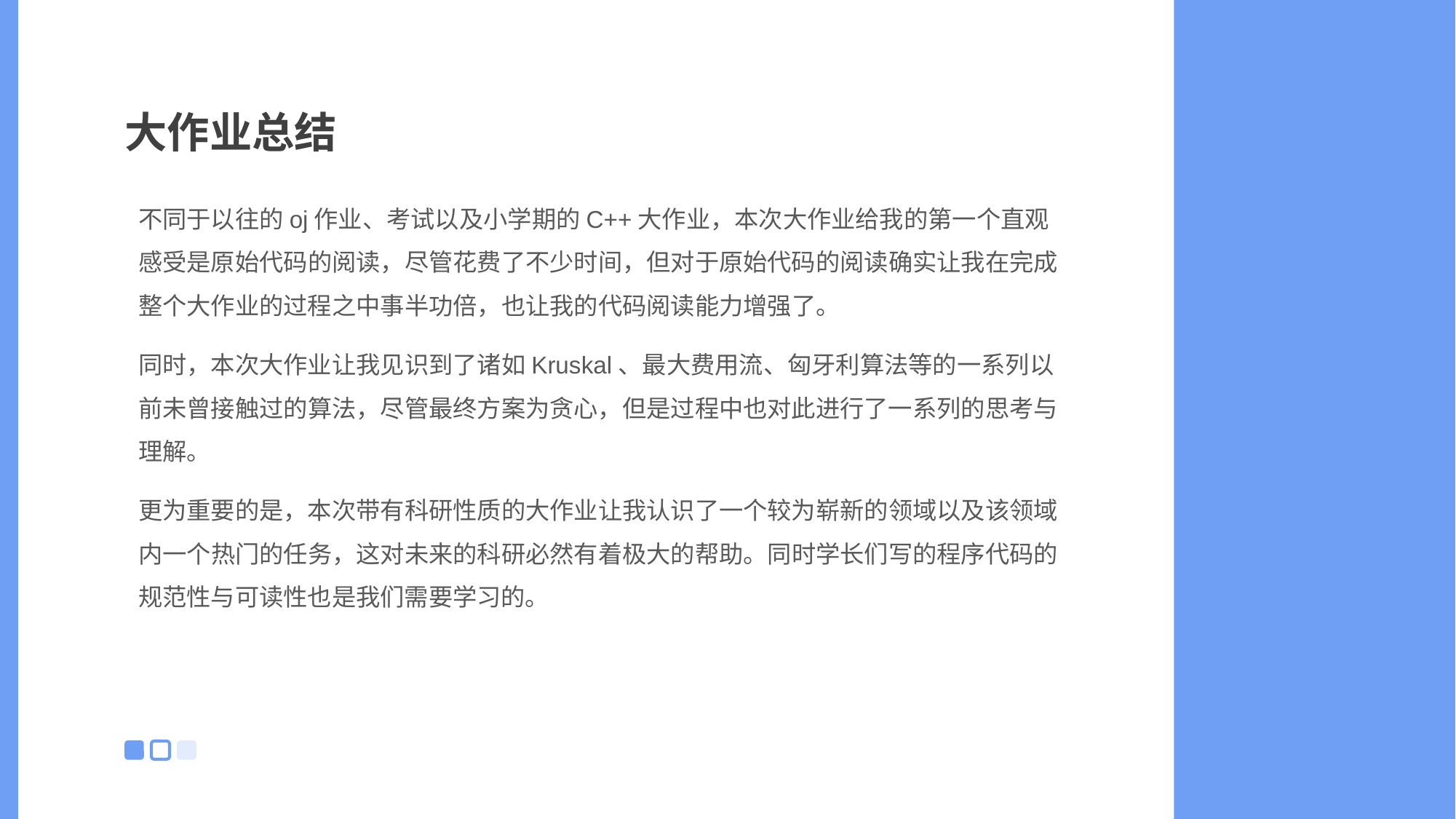

大作业总结
不同于以往的oj作业、考试以及小学期的C++大作业，本次大作业给我的第一个直观感受是原始代码的阅读，尽管花费了不少时间，但对于原始代码的阅读确实让我在完成整个大作业的过程之中事半功倍，也让我的代码阅读能力增强了。
同时，本次大作业让我见识到了诸如Kruskal、最大费用流、匈牙利算法等的一系列以前未曾接触过的算法，尽管最终方案为贪心，但是过程中也对此进行了一系列的思考与理解。
更为重要的是，本次带有科研性质的大作业让我认识了一个较为崭新的领域以及该领域内一个热门的任务，这对未来的科研必然有着极大的帮助。同时学长们写的程序代码的规范性与可读性也是我们需要学习的。